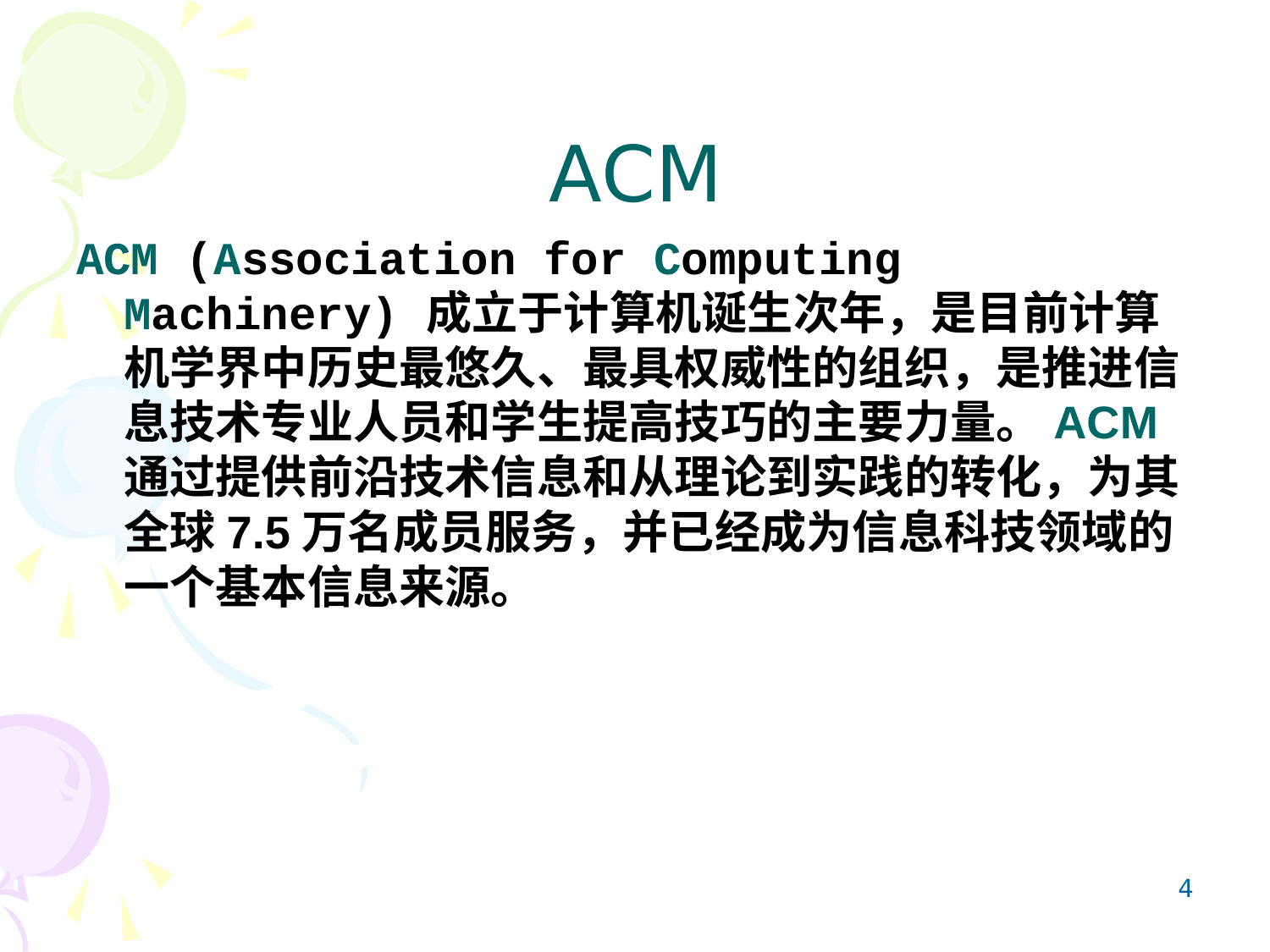

# ACM
ACM (Association for Computing Machinery) 成立于计算机诞生次年，是目前计算机学界中历史最悠久、最具权威性的组织，是推进信息技术专业人员和学生提高技巧的主要力量。ACM通过提供前沿技术信息和从理论到实践的转化，为其全球7.5万名成员服务，并已经成为信息科技领域的一个基本信息来源。

4